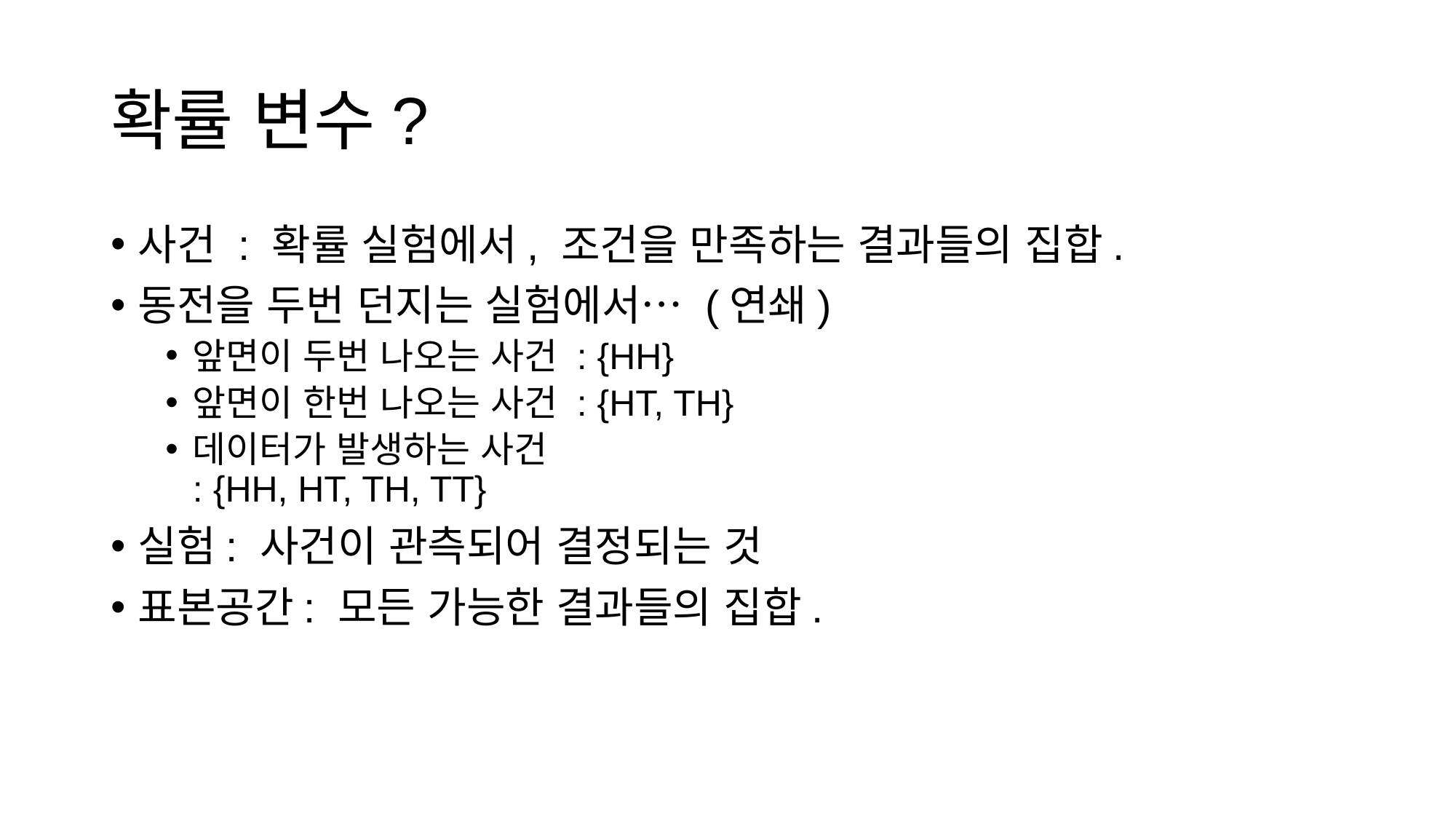

# 확률 변수?
사건 : 확률 실험에서, 조건을 만족하는 결과들의 집합.
동전을 두번 던지는 실험에서… (연쇄)
앞면이 두번 나오는 사건 : {HH}
앞면이 한번 나오는 사건 : {HT, TH}
데이터가 발생하는 사건
: {HH, HT, TH, TT}
실험: 사건이 관측되어 결정되는 것
표본공간: 모든 가능한 결과들의 집합.